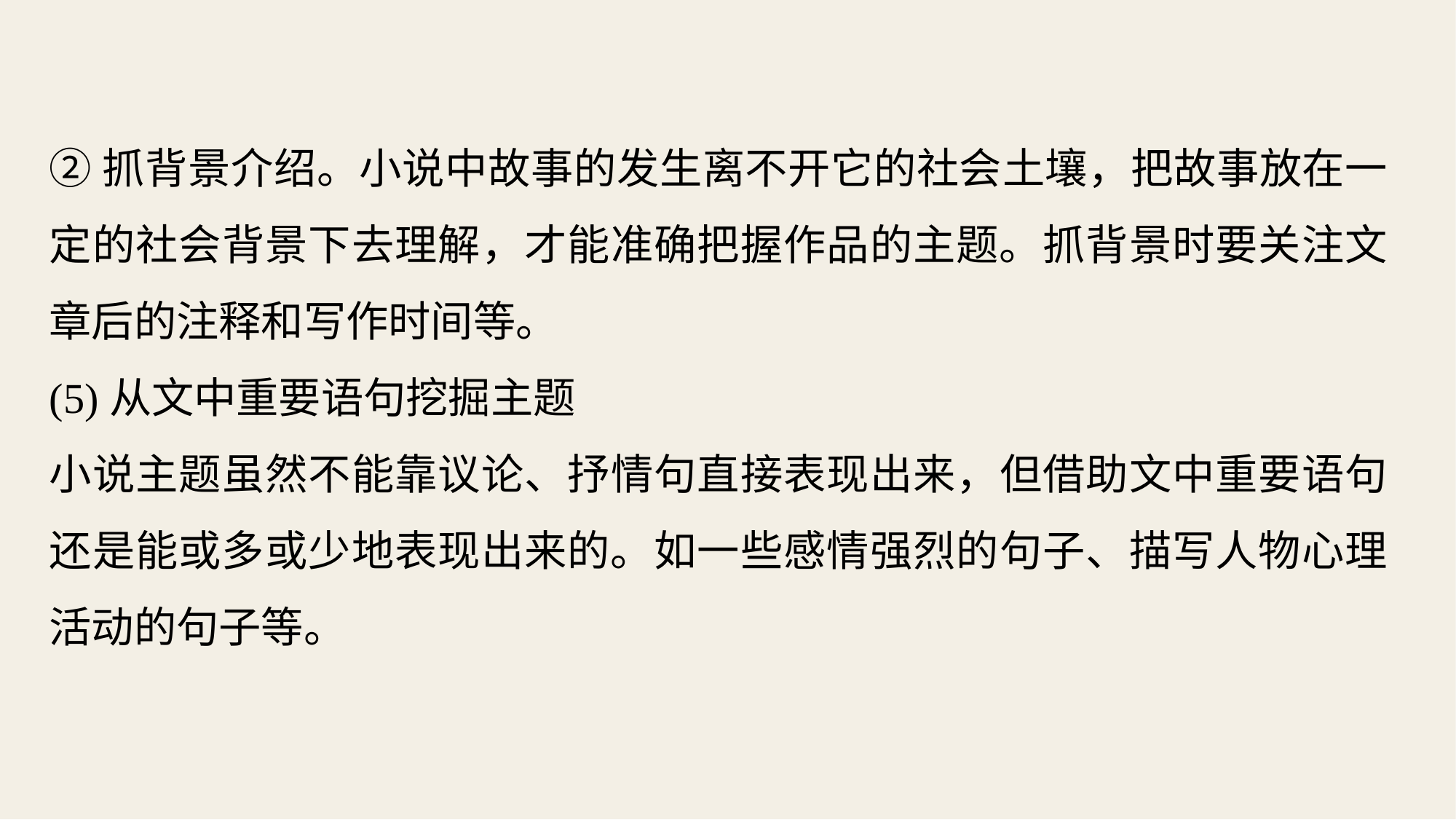

②抓背景介绍。小说中故事的发生离不开它的社会土壤，把故事放在一定的社会背景下去理解，才能准确把握作品的主题。抓背景时要关注文章后的注释和写作时间等。
(5)从文中重要语句挖掘主题
小说主题虽然不能靠议论、抒情句直接表现出来，但借助文中重要语句还是能或多或少地表现出来的。如一些感情强烈的句子、描写人物心理活动的句子等。